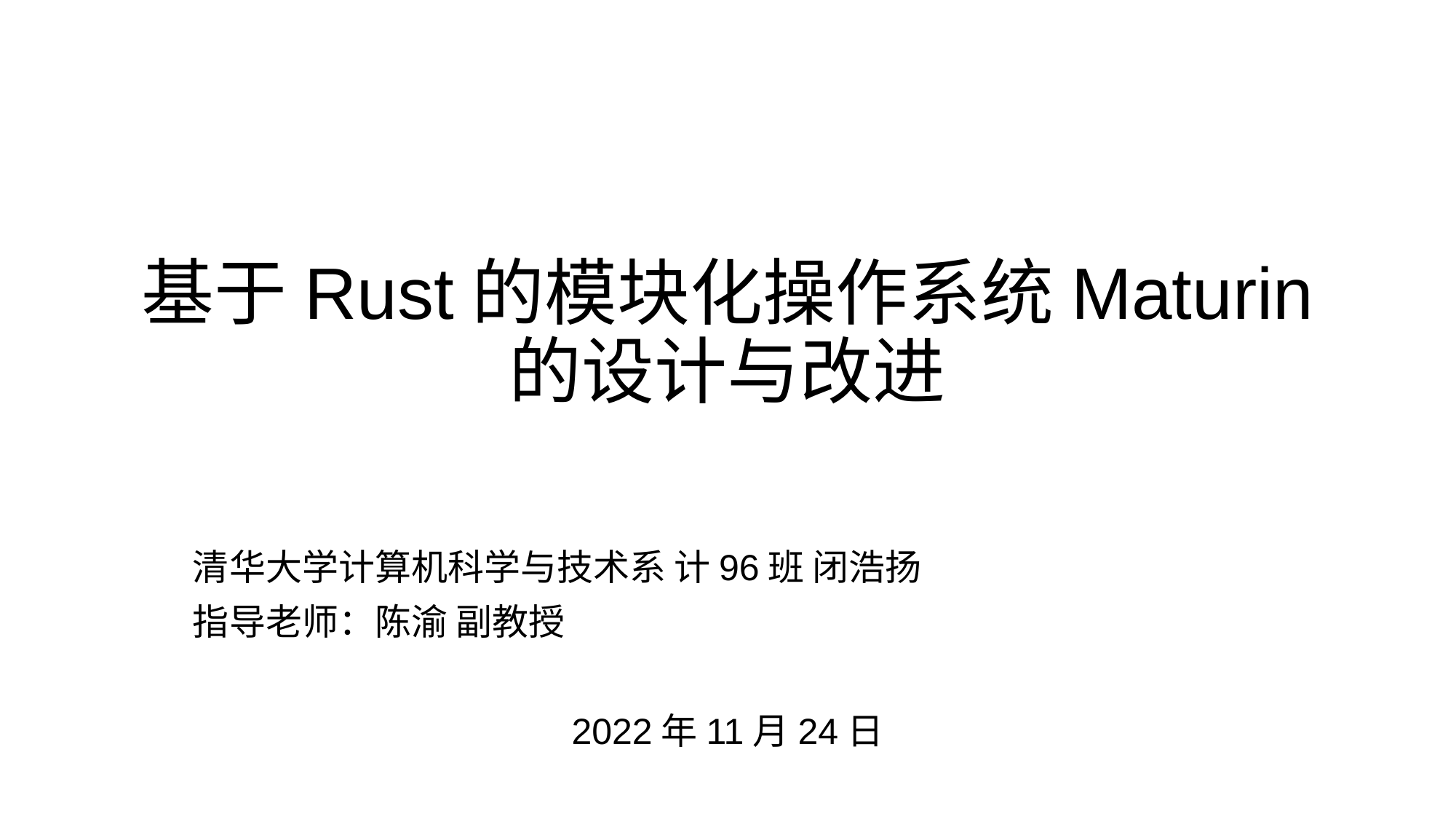

# 基于Rust的模块化操作系统Maturin 的设计与改进
清华大学计算机科学与技术系 计96班 闭浩扬
指导老师：陈渝 副教授

2022年11月24日